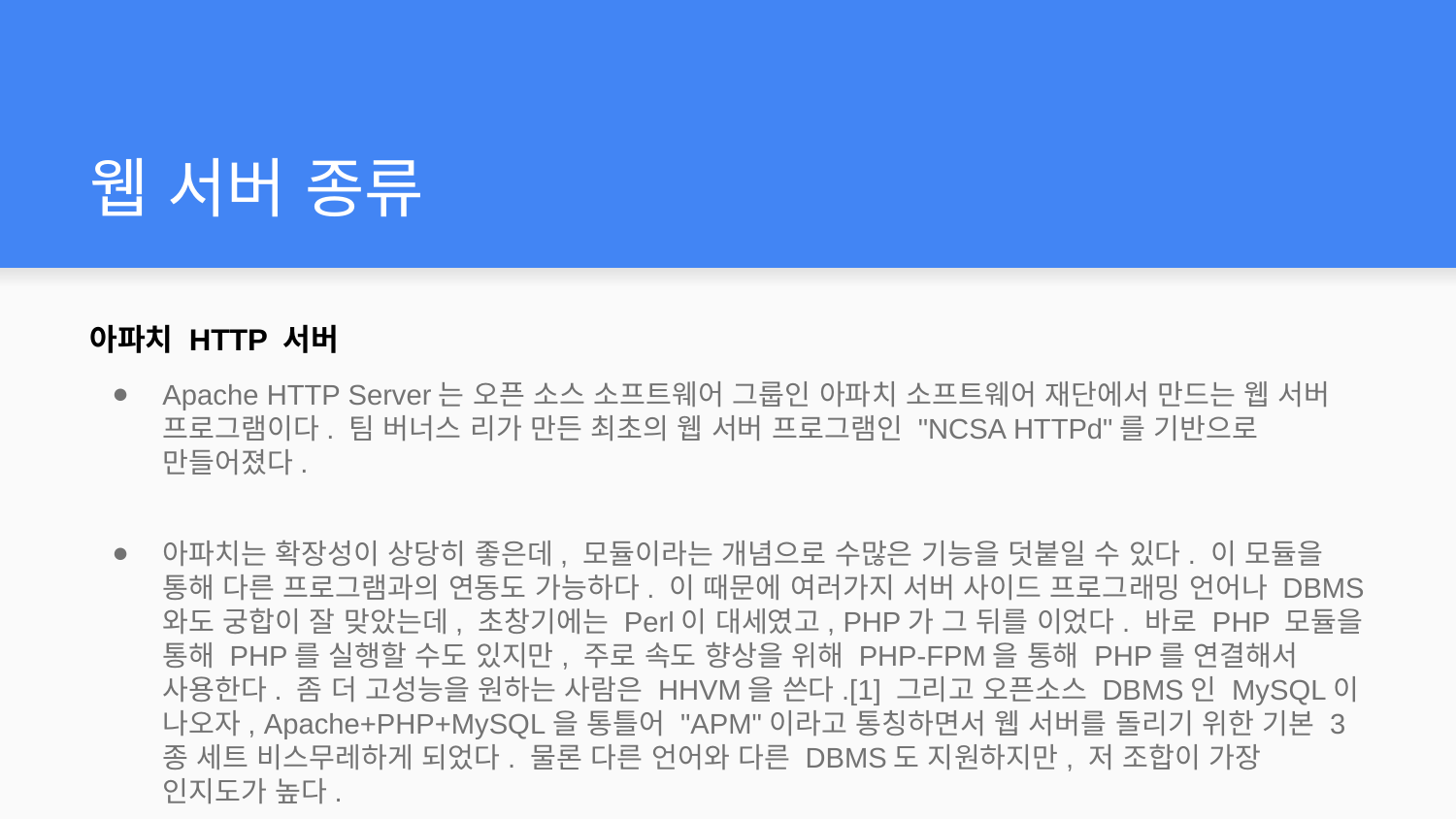

# 웹 서버 종류
아파치 HTTP 서버
Apache HTTP Server는 오픈 소스 소프트웨어 그룹인 아파치 소프트웨어 재단에서 만드는 웹 서버 프로그램이다. 팀 버너스 리가 만든 최초의 웹 서버 프로그램인 "NCSA HTTPd"를 기반으로 만들어졌다.

아파치는 확장성이 상당히 좋은데, 모듈이라는 개념으로 수많은 기능을 덧붙일 수 있다. 이 모듈을 통해 다른 프로그램과의 연동도 가능하다. 이 때문에 여러가지 서버 사이드 프로그래밍 언어나 DBMS와도 궁합이 잘 맞았는데, 초창기에는 Perl이 대세였고, PHP가 그 뒤를 이었다. 바로 PHP 모듈을 통해 PHP를 실행할 수도 있지만, 주로 속도 향상을 위해 PHP-FPM을 통해 PHP를 연결해서 사용한다. 좀 더 고성능을 원하는 사람은 HHVM을 쓴다.[1] 그리고 오픈소스 DBMS인 MySQL이 나오자, Apache+PHP+MySQL을 통틀어 "APM"이라고 통칭하면서 웹 서버를 돌리기 위한 기본 3종 세트 비스무레하게 되었다. 물론 다른 언어와 다른 DBMS도 지원하지만, 저 조합이 가장 인지도가 높다.